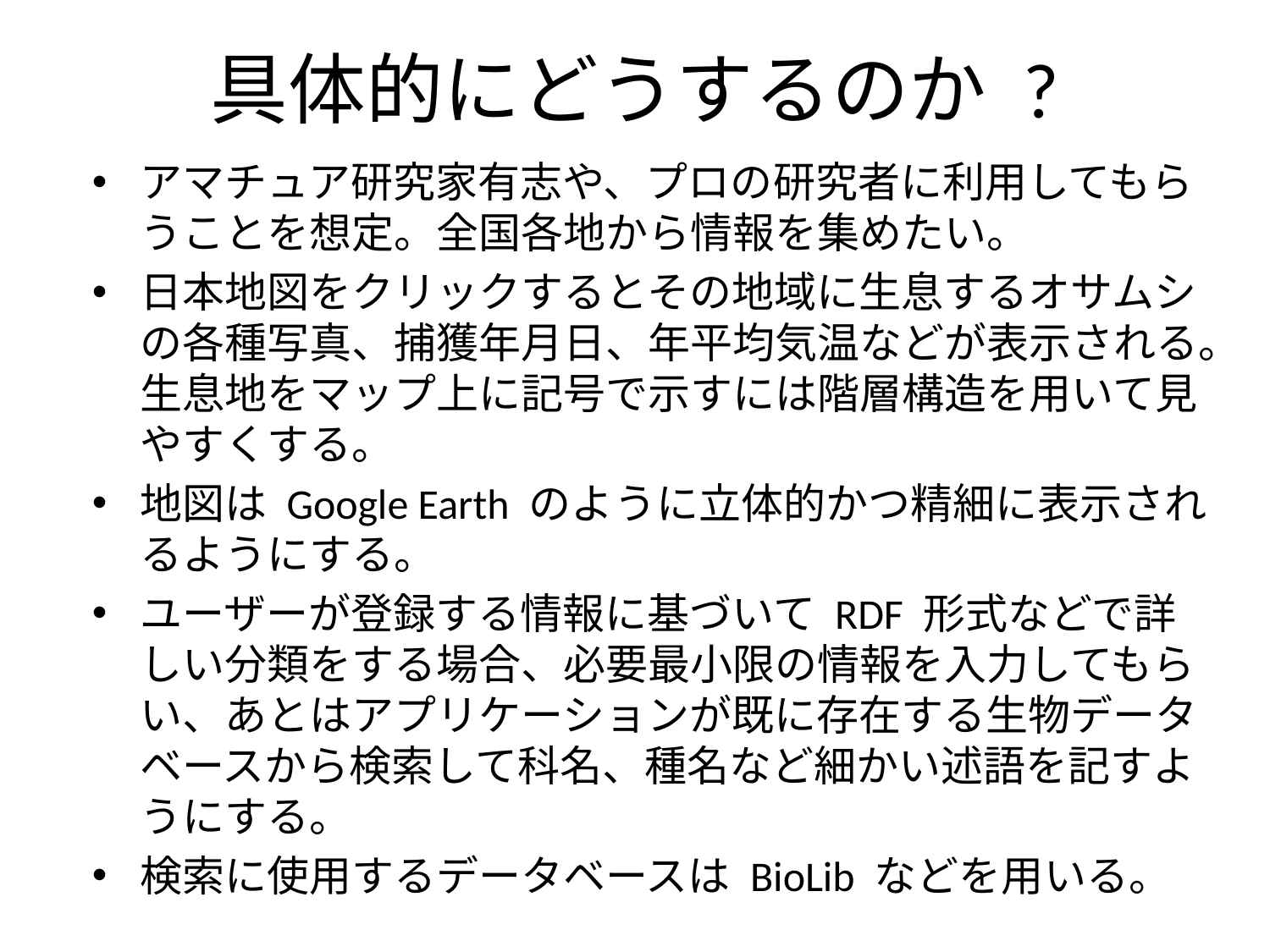

# 具体的にどうするのか ?
アマチュア研究家有志や、プロの研究者に利用してもらうことを想定。全国各地から情報を集めたい。
日本地図をクリックするとその地域に生息するオサムシの各種写真、捕獲年月日、年平均気温などが表示される。生息地をマップ上に記号で示すには階層構造を用いて見やすくする。
地図は Google Earth のように立体的かつ精細に表示されるようにする。
ユーザーが登録する情報に基づいて RDF 形式などで詳しい分類をする場合、必要最小限の情報を入力してもらい、あとはアプリケーションが既に存在する生物データベースから検索して科名、種名など細かい述語を記すようにする。
検索に使用するデータベースは BioLib などを用いる。